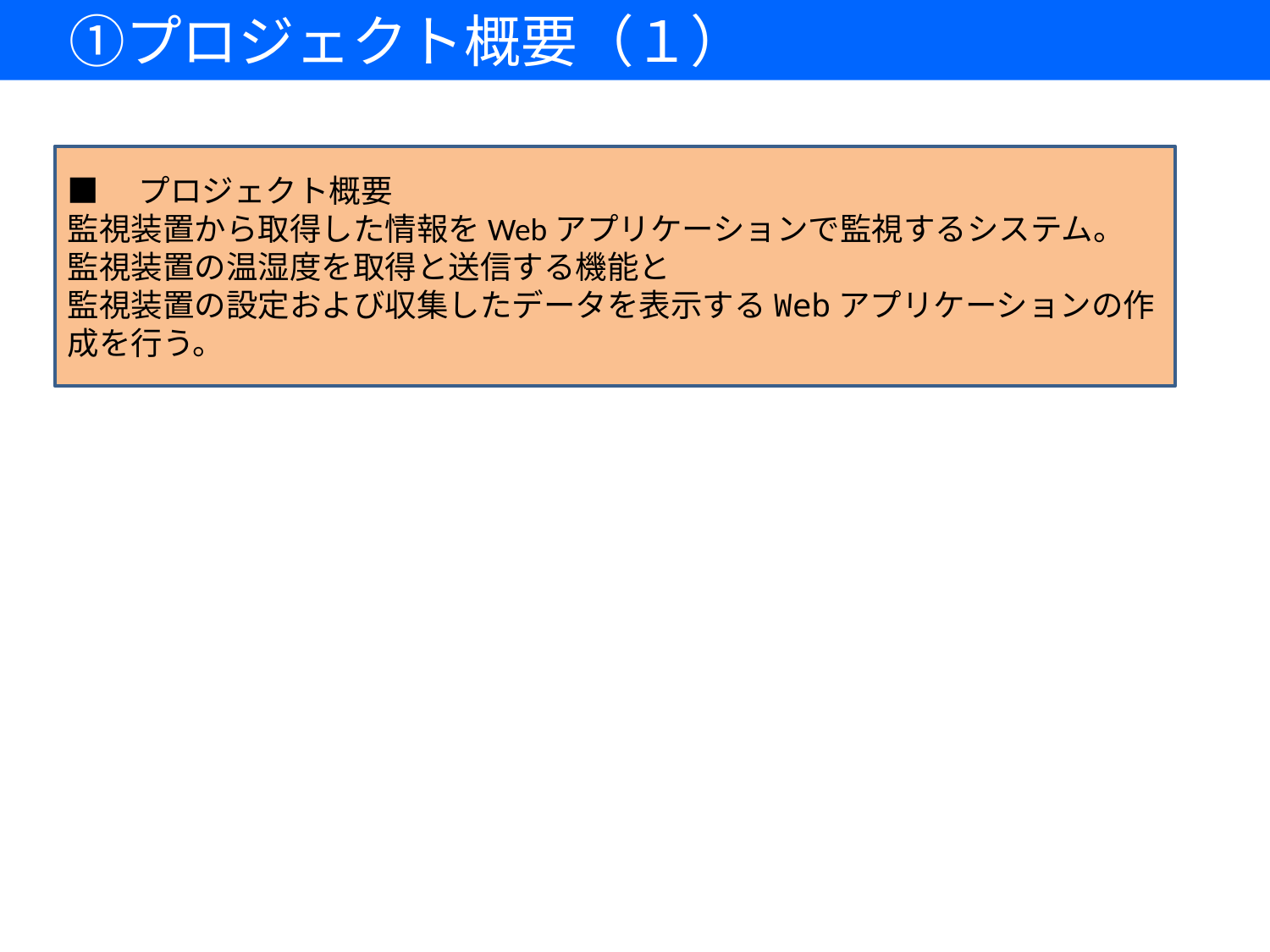

①プロジェクト概要（１）
■　プロジェクト概要
監視装置から取得した情報をWebアプリケーションで監視するシステム。
監視装置の温湿度を取得と送信する機能と
監視装置の設定および収集したデータを表示するWebアプリケーションの作成を行う。